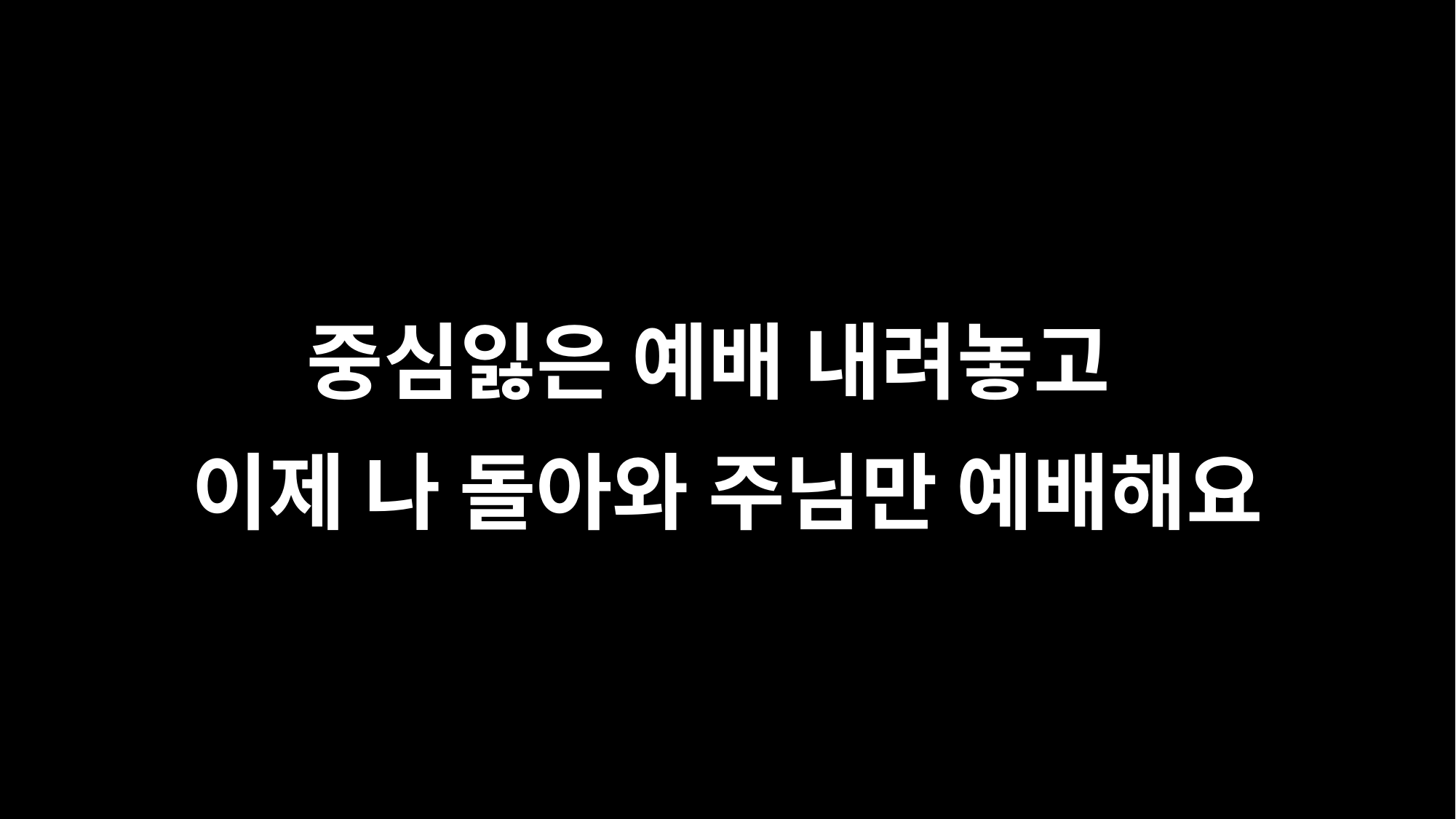

중심잃은 예배 내려놓고
이제 나 돌아와 주님만 예배해요